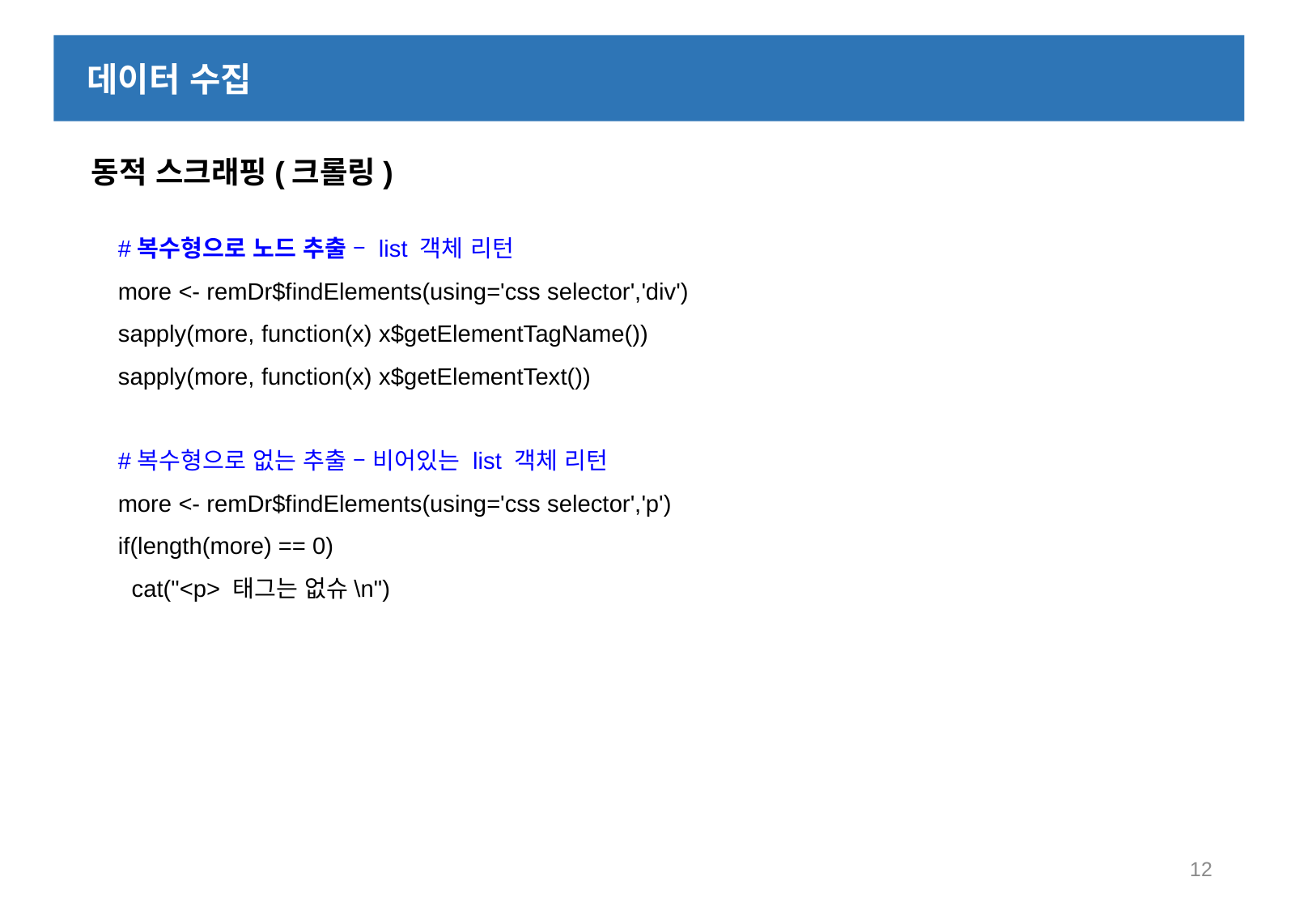

데이터 수집

 동적 스크래핑(크롤링)
#복수형으로 노드 추출 – list 객체 리턴
more <- remDr$findElements(using='css selector','div')
sapply(more, function(x) x$getElementTagName())
sapply(more, function(x) x$getElementText())

#복수형으로 없는 추출 – 비어있는 list 객체 리턴
more <- remDr$findElements(using='css selector','p')
if(length(more) == 0)
  cat("<p> 태그는 없슈\n")
12